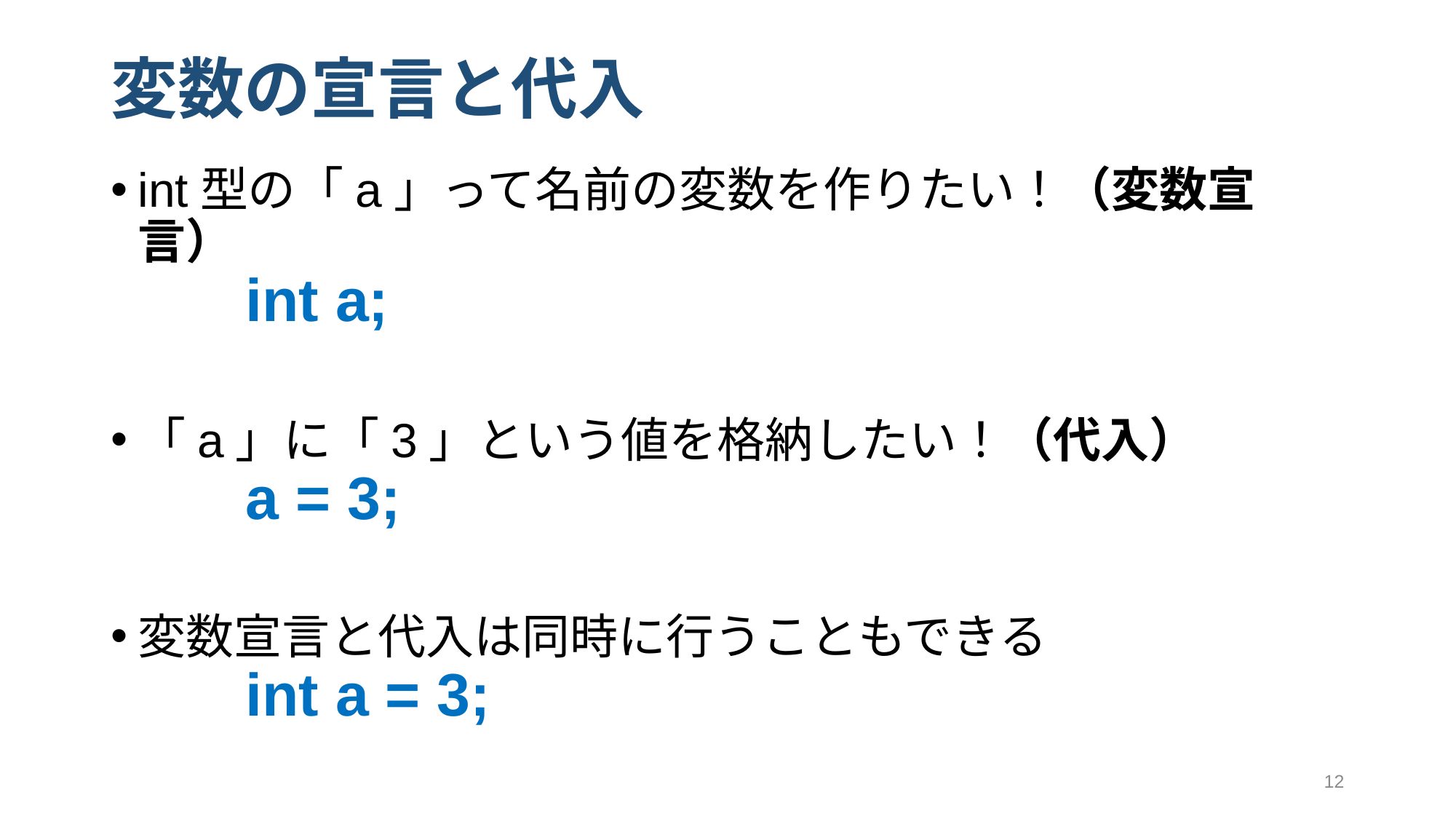

# 変数の宣言と代入
int型の「a」って名前の変数を作りたい！（変数宣言）
　　int a;

「a」に「3」という値を格納したい！（代入）
　　a = 3;
変数宣言と代入は同時に行うこともできる
　　int a = 3;
12